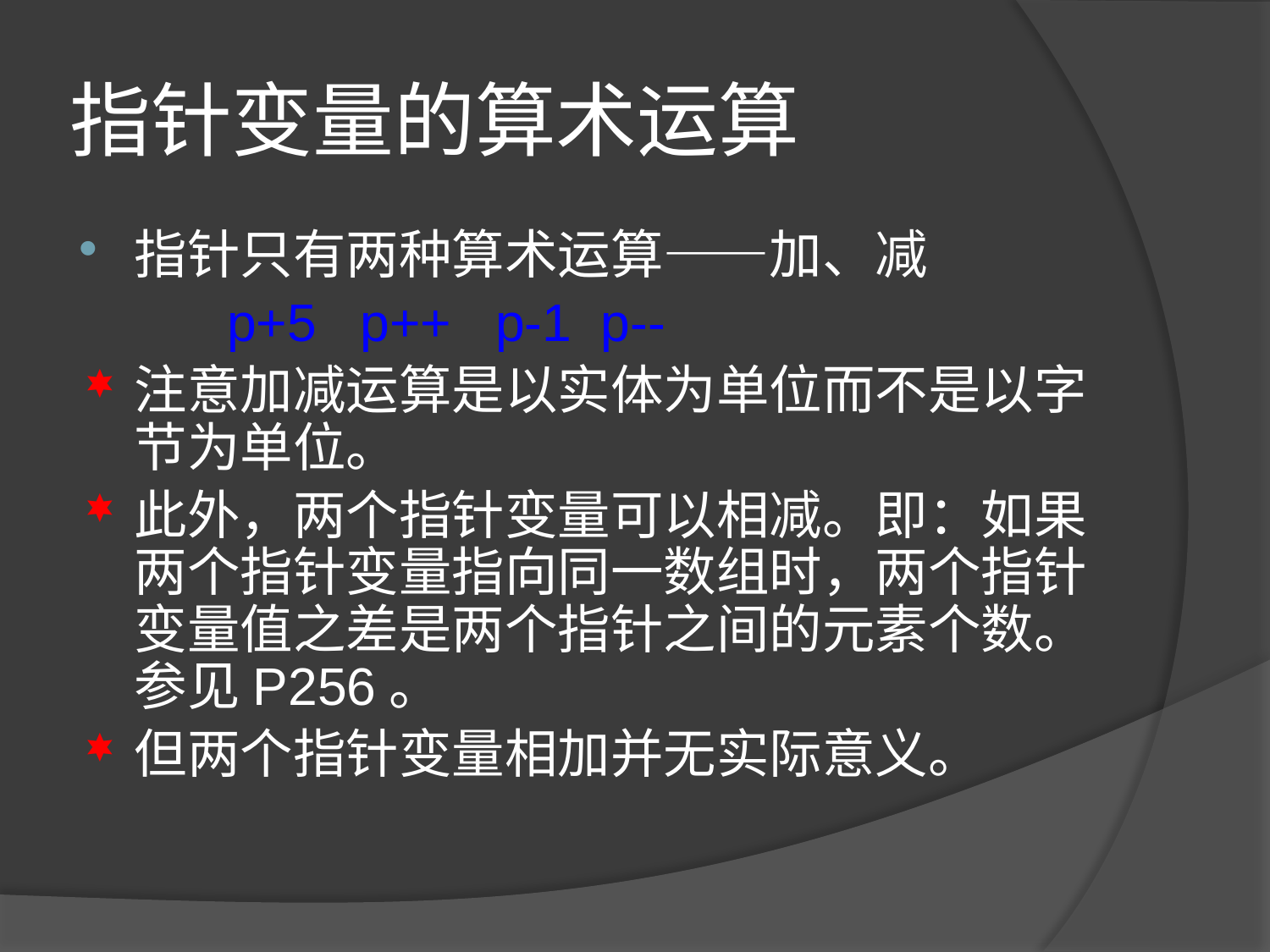

# 指针变量的算术运算
指针只有两种算术运算——加、减
          p+5   p++   p-1  p--
注意加减运算是以实体为单位而不是以字节为单位。
此外，两个指针变量可以相减。即：如果两个指针变量指向同一数组时，两个指针变量值之差是两个指针之间的元素个数。参见P256。
但两个指针变量相加并无实际意义。